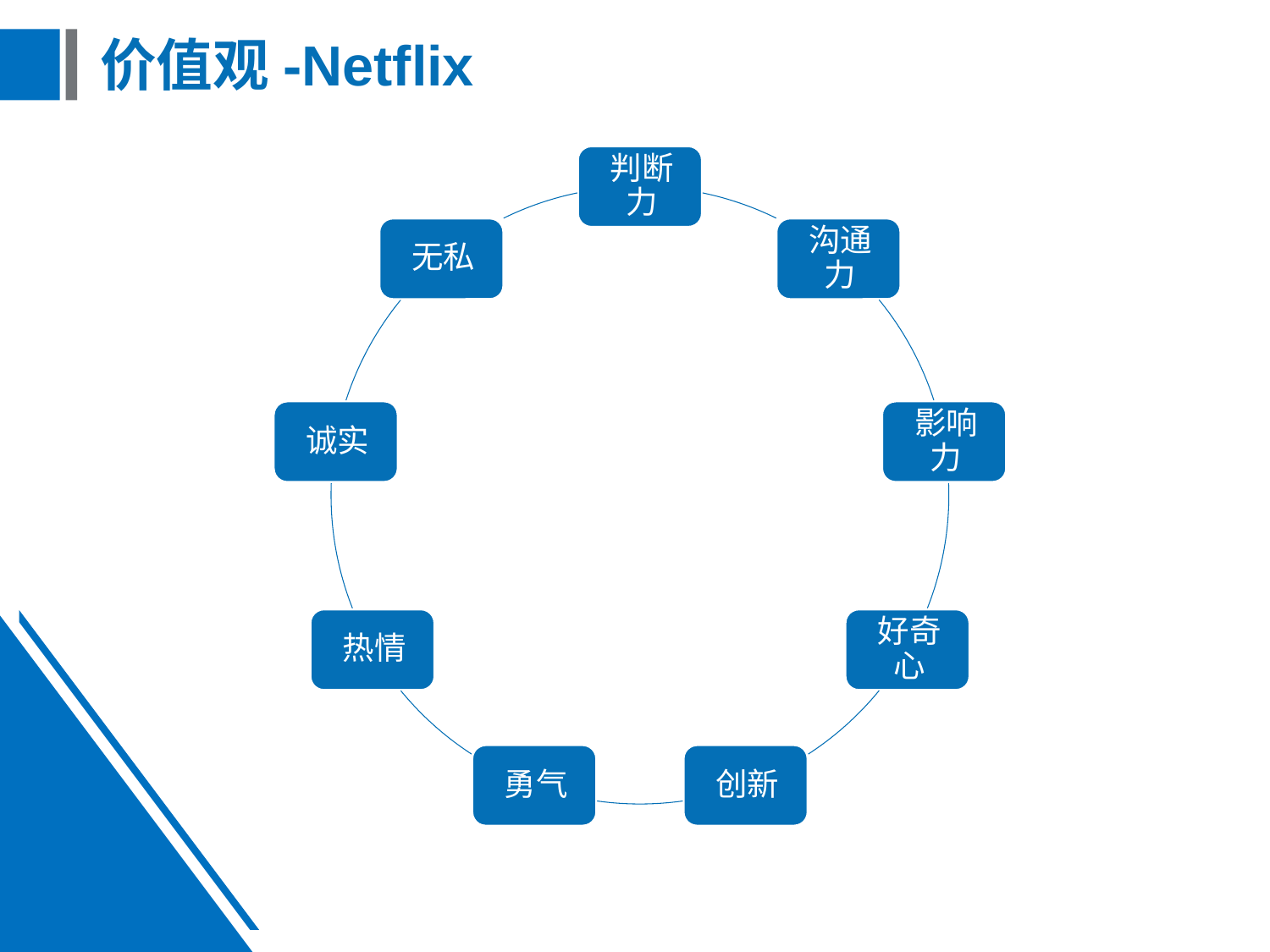

# 价值观-Netflix
判断力
沟通力
影响力
好奇心
创新
勇气
热情
诚实
无私